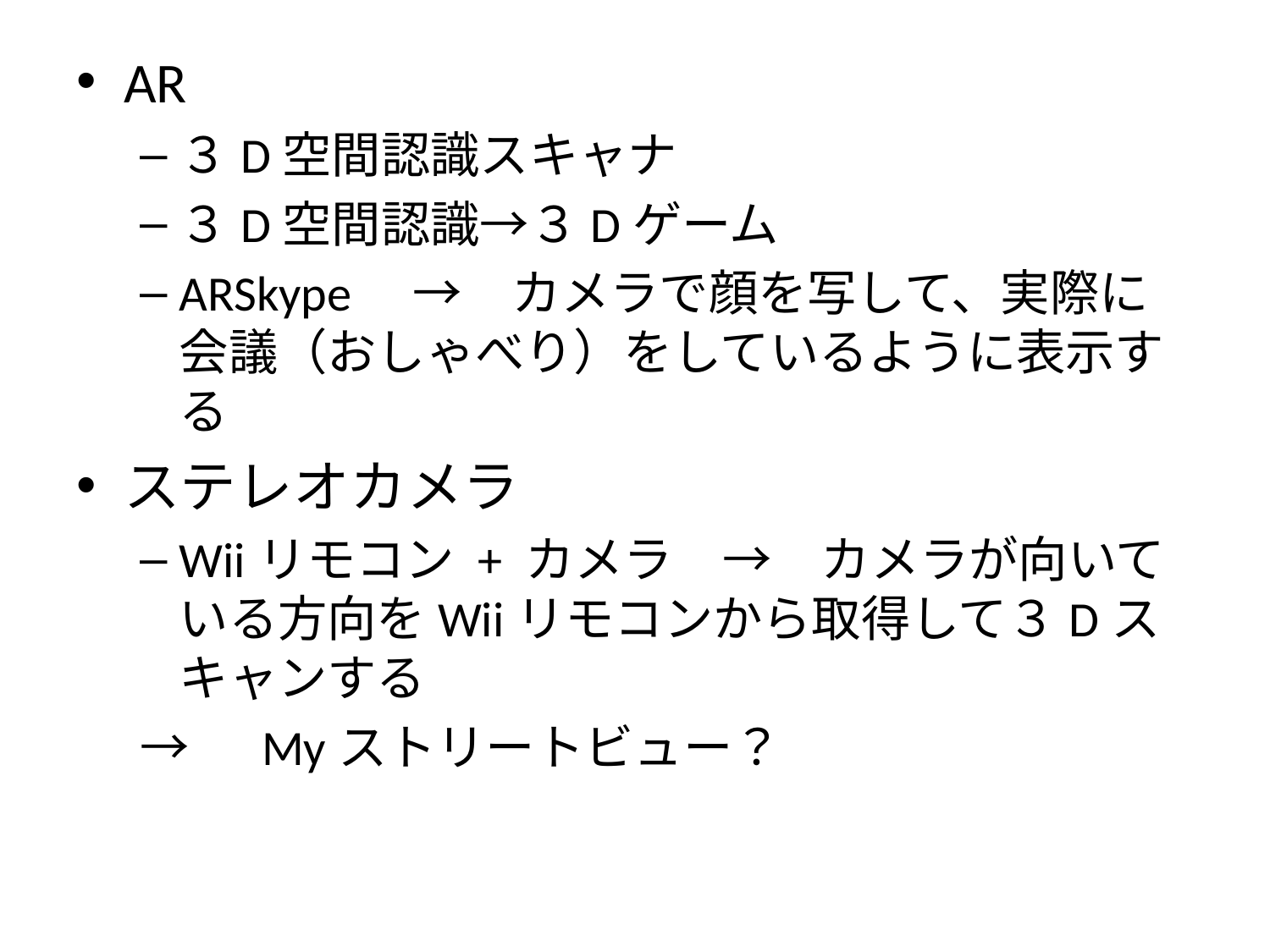

#
AR
３D空間認識スキャナ
３D空間認識→３Dゲーム
ARSkype　→　カメラで顔を写して、実際に会議（おしゃべり）をしているように表示する
ステレオカメラ
Wiiリモコン + カメラ　→　カメラが向いている方向をWiiリモコンから取得して３Dスキャンする
→　Myストリートビュー？